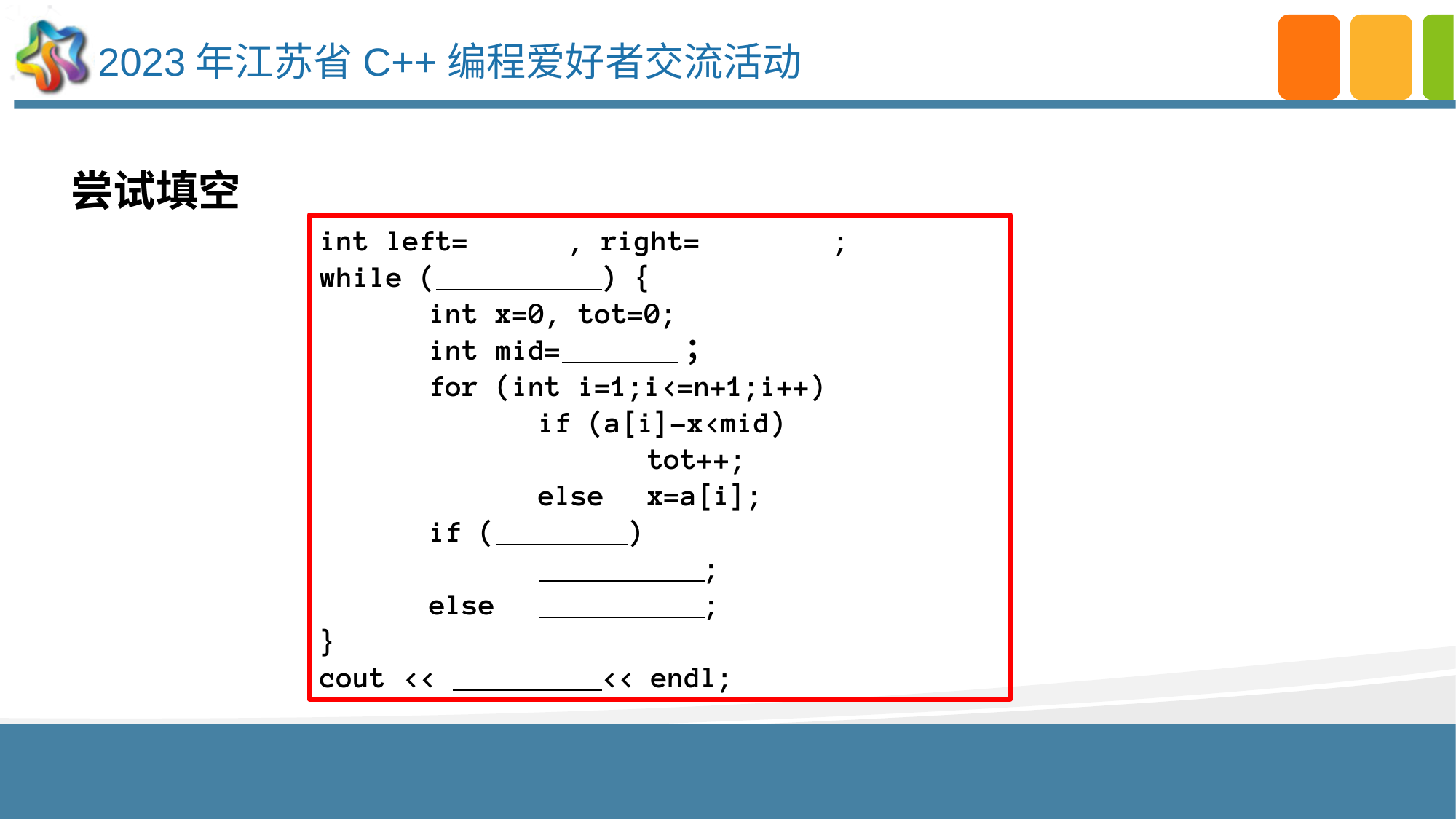

尝试填空
int left=      , right=        ;
while (          ) {
	int x=0, tot=0;
	int mid=       ；
	for (int i=1;i<=n+1;i++)
		if (a[i]-x<mid)
			tot++;
		else	x=a[i];
	if (        )
		          ;
	else	          ;
}
cout <<          << endl;